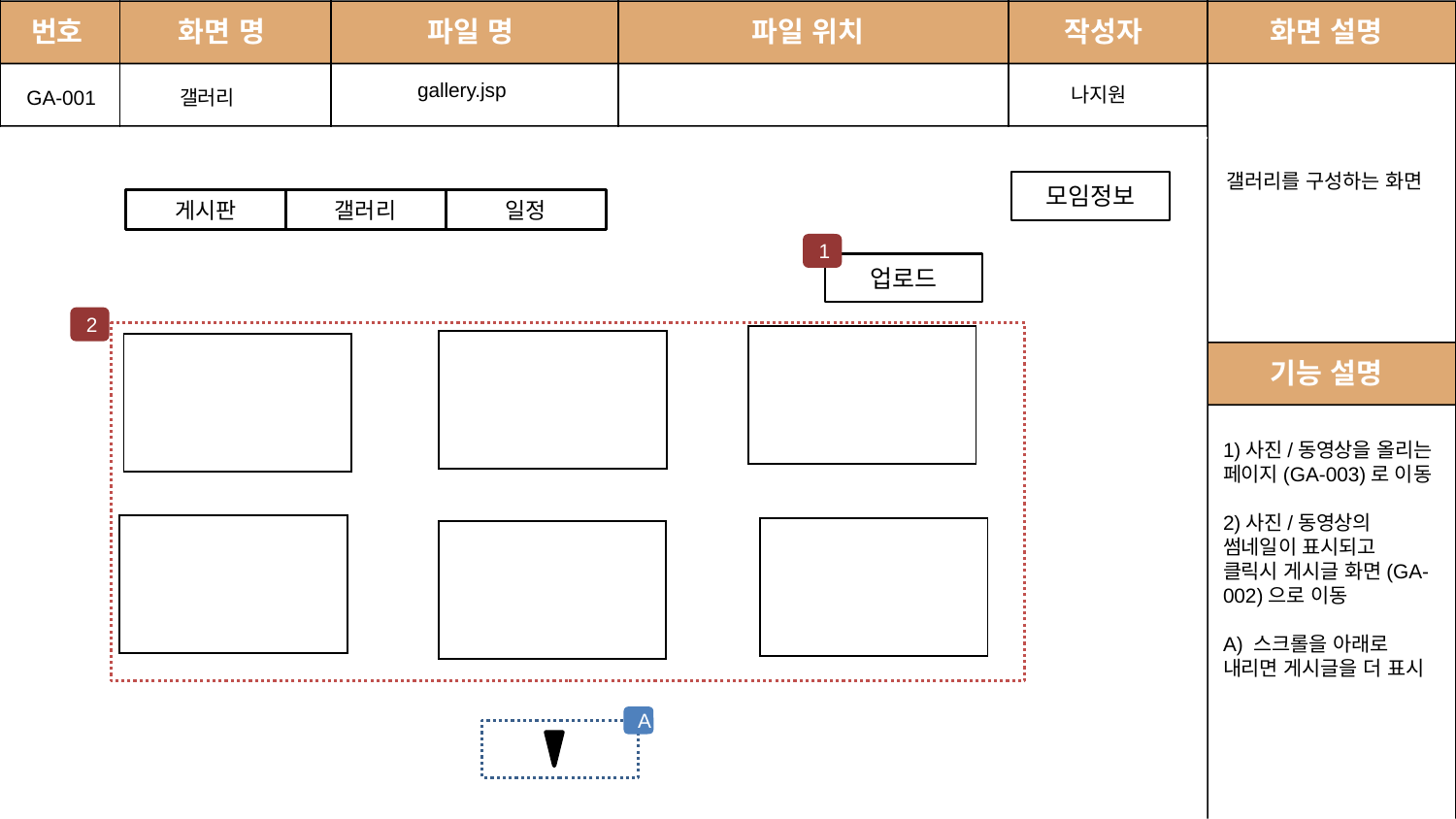

번호
화면 명
파일 명
# 파일 위치
작성자
화면 설명
gallery.jsp
나지원
갤러리
GA-001
2
2

갤러리를 구성하는 화면
모임정보
게시판
갤러리
일정
1
업로드
2

|  |
| --- |
|  |
| --- |
|  |
| --- |
기능 설명
1)사진/동영상을 올리는 페이지(GA-003)로 이동

2)사진/동영상의 썸네일이 표시되고 클릭시 게시글 화면(GA-002)으로 이동

A) 스크롤을 아래로 내리면 게시글을 더 표시

|  |
| --- |
|  |
| --- |
|  |
| --- |
A